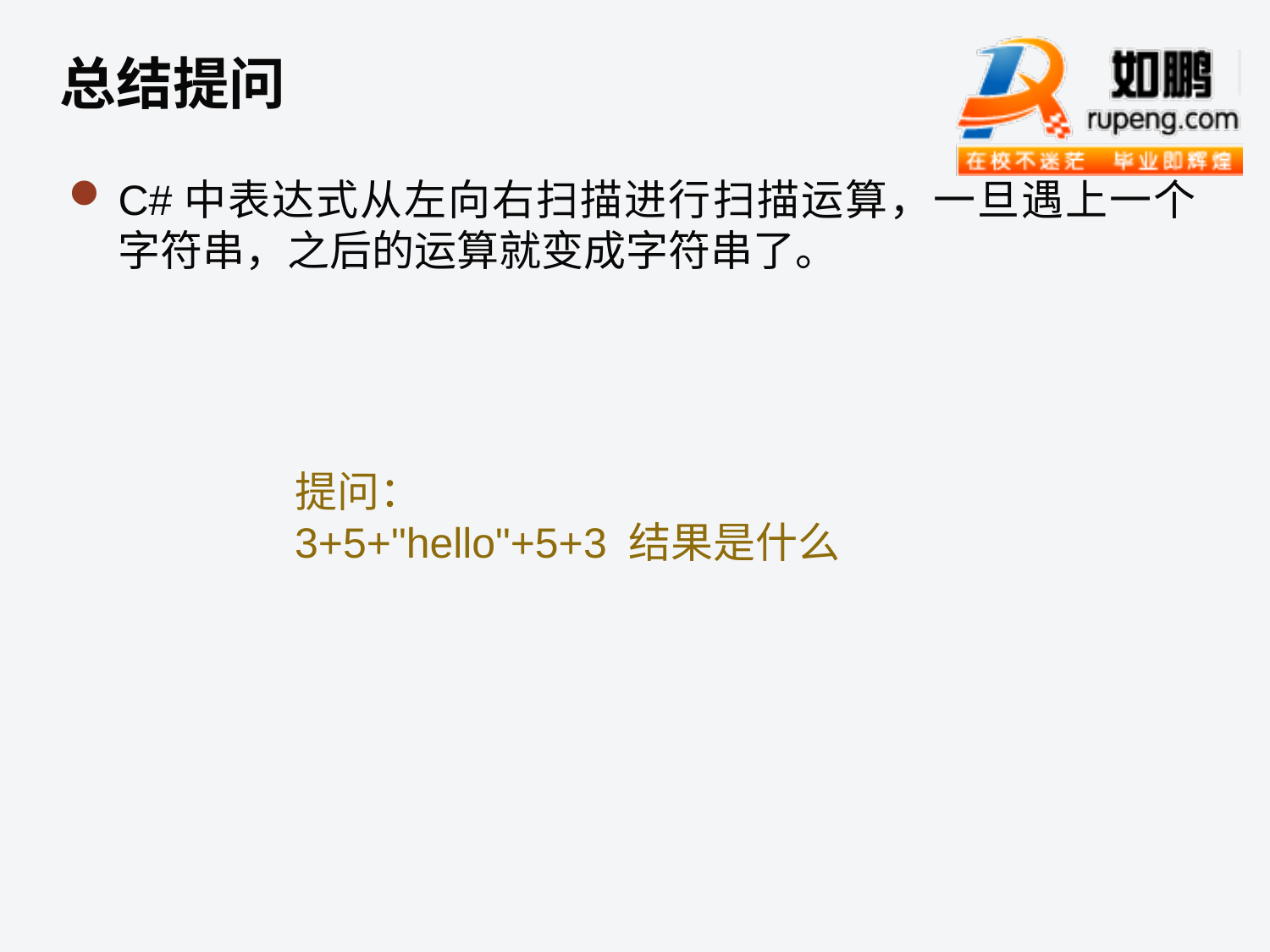

总结提问
C#中表达式从左向右扫描进行扫描运算，一旦遇上一个字符串，之后的运算就变成字符串了。
提问：
3+5+"hello"+5+3 结果是什么